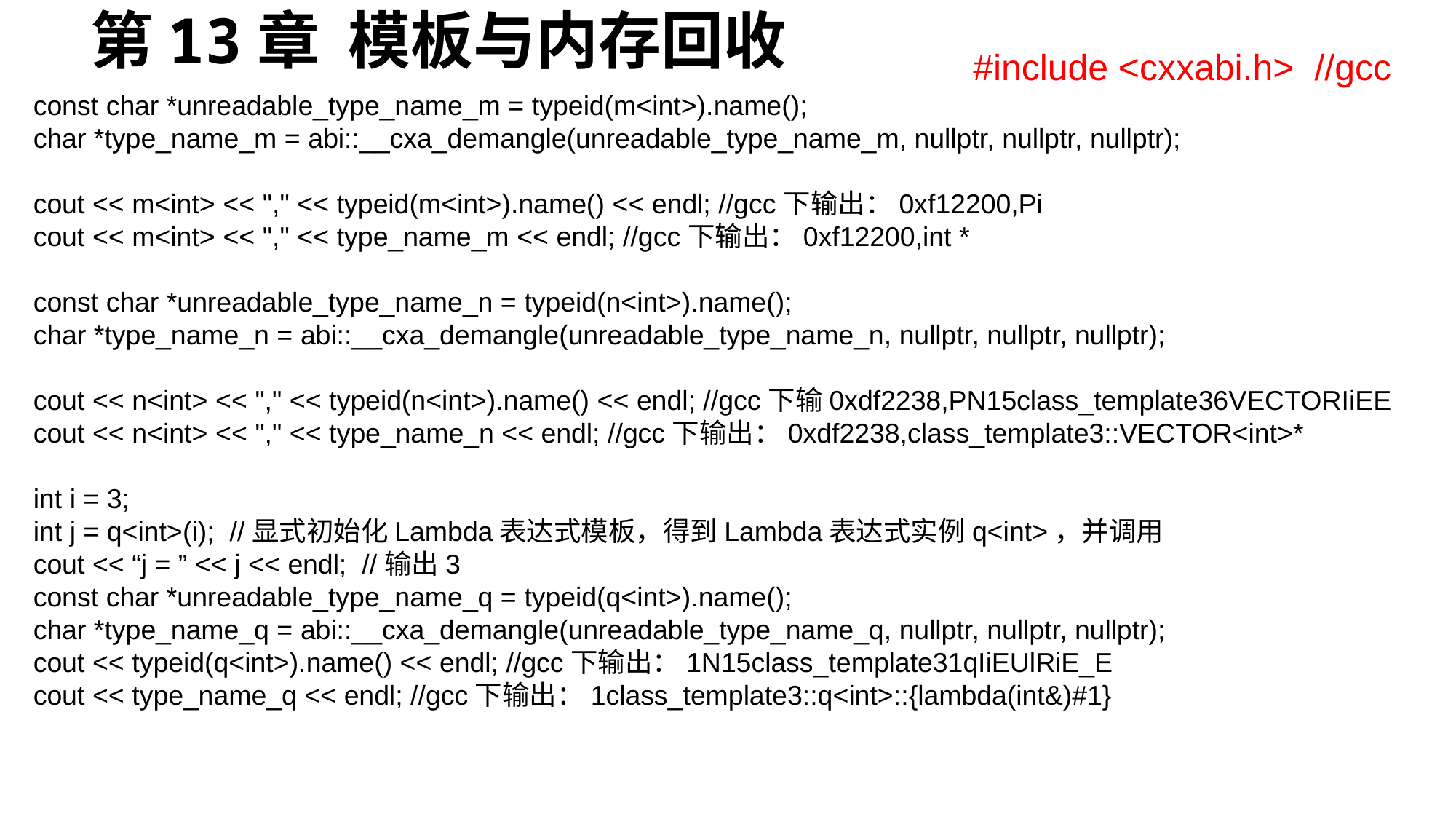

# 第13章  模板与内存回收
#include <cxxabi.h>  //gcc
const char *unreadable_type_name_m = typeid(m<int>).name();
char *type_name_m = abi::__cxa_demangle(unreadable_type_name_m, nullptr, nullptr, nullptr);

cout << m<int> << "," << typeid(m<int>).name() << endl; //gcc下输出：0xf12200,Pi
cout << m<int> << "," << type_name_m << endl; //gcc下输出：0xf12200,int *

const char *unreadable_type_name_n = typeid(n<int>).name();
char *type_name_n = abi::__cxa_demangle(unreadable_type_name_n, nullptr, nullptr, nullptr);

cout << n<int> << "," << typeid(n<int>).name() << endl; //gcc下输0xdf2238,PN15class_template36VECTORIiEE
cout << n<int> << "," << type_name_n << endl; //gcc下输出：0xdf2238,class_template3::VECTOR<int>*

int i = 3;
int j = q<int>(i);  //显式初始化Lambda表达式模板，得到Lambda表达式实例q<int>，并调用
cout << “j = ” << j << endl;  //输出3
const char *unreadable_type_name_q = typeid(q<int>).name();
char *type_name_q = abi::__cxa_demangle(unreadable_type_name_q, nullptr, nullptr, nullptr);
cout << typeid(q<int>).name() << endl; //gcc下输出：1N15class_template31qIiEUlRiE_E
cout << type_name_q << endl; //gcc下输出：1class_template3::q<int>::{lambda(int&)#1}